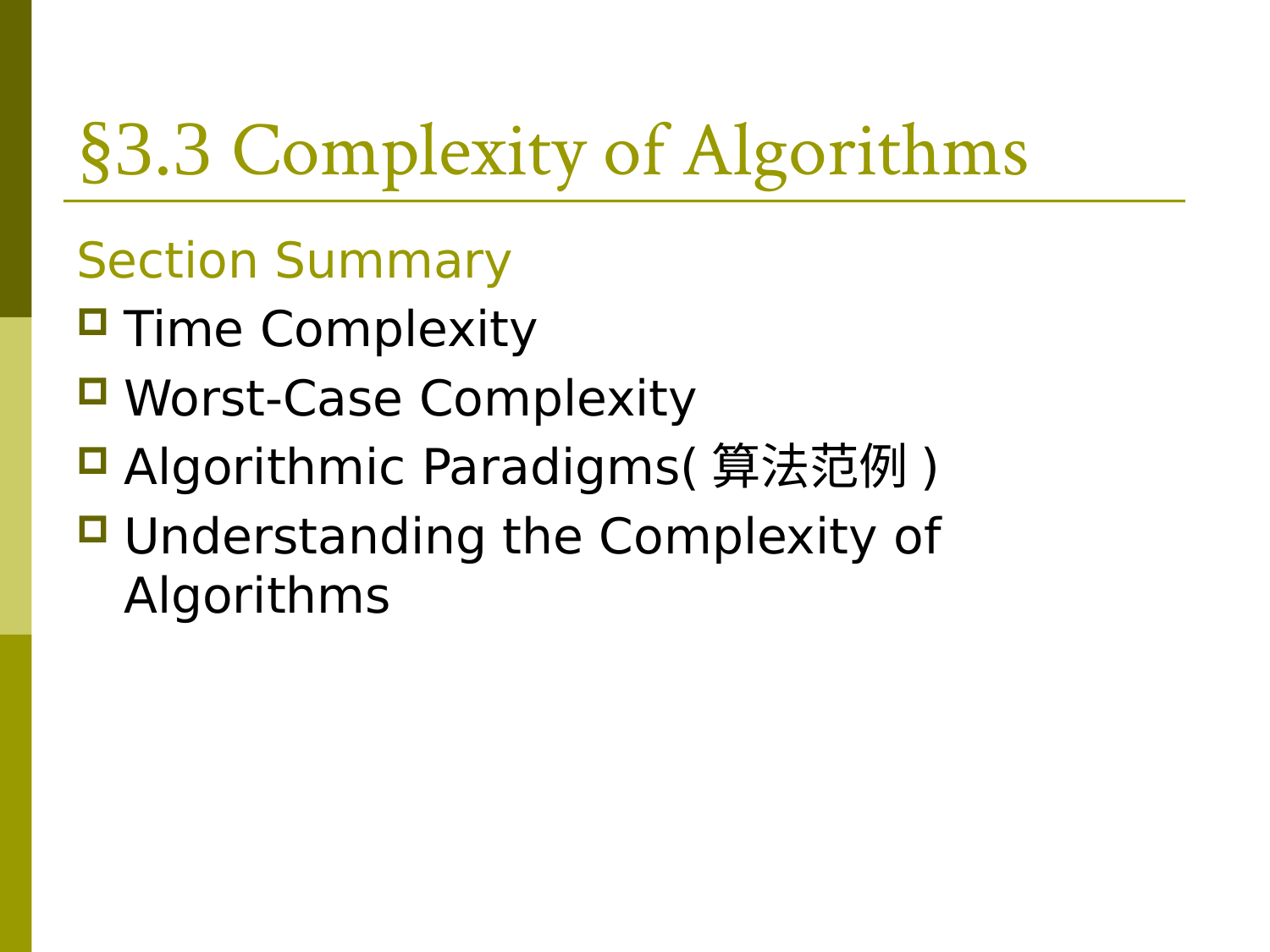

# §3.3 Complexity of Algorithms
Section Summary
Time Complexity
Worst-Case Complexity
Algorithmic Paradigms(算法范例)
Understanding the Complexity of Algorithms